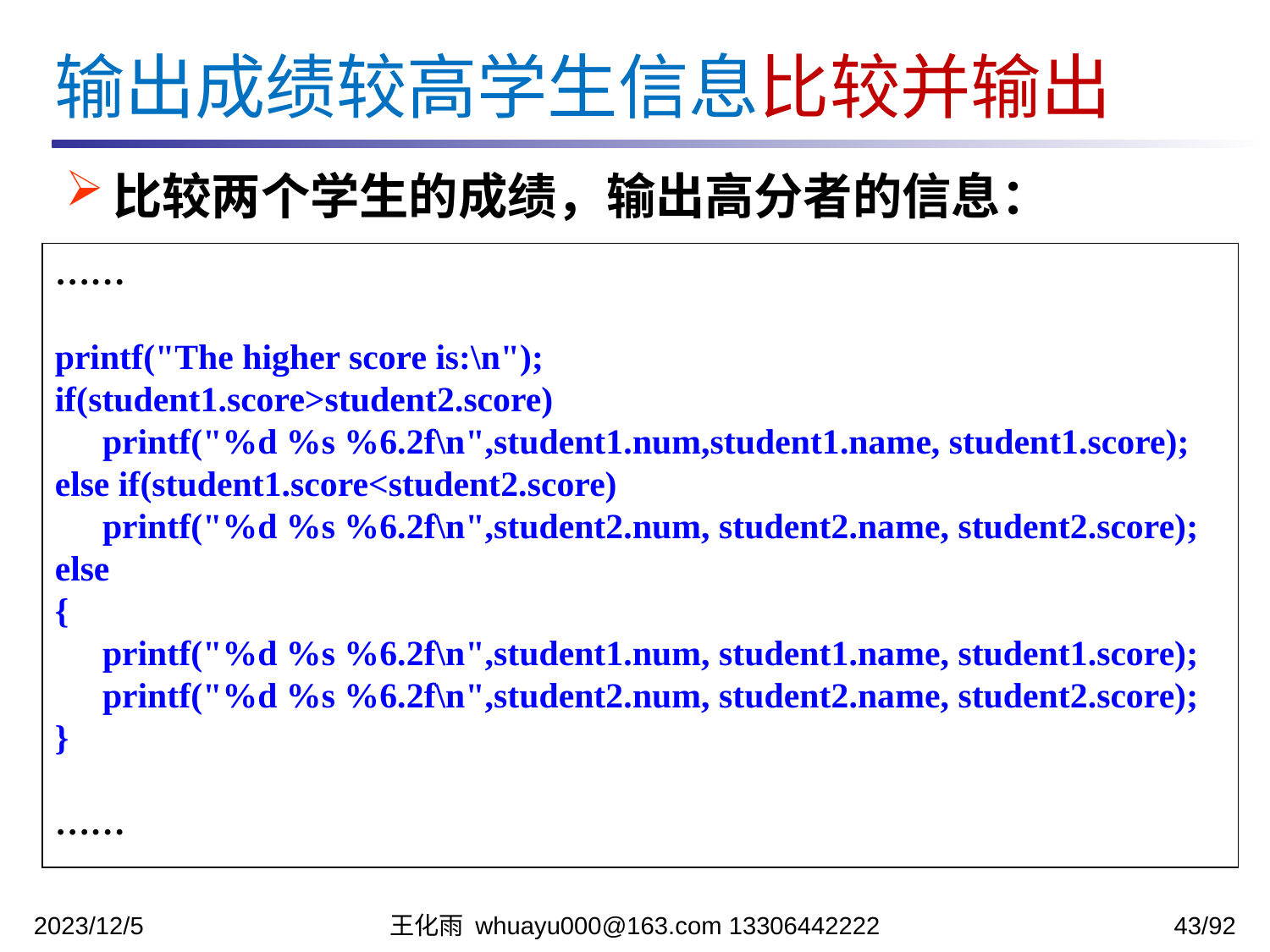

输出成绩较高学生信息比较并输出
比较两个学生的成绩，输出高分者的信息：
……

printf("The higher score is:\n");
if(student1.score>student2.score)
	printf("%d %s %6.2f\n",student1.num,student1.name, student1.score);
else if(student1.score<student2.score)
	printf("%d %s %6.2f\n",student2.num, student2.name, student2.score);
else
{
	printf("%d %s %6.2f\n",student1.num, student1.name, student1.score);
	printf("%d %s %6.2f\n",student2.num, student2.name, student2.score);
}

……
2023/12/5
王化雨 whuayu000@163.com 13306442222
43/92